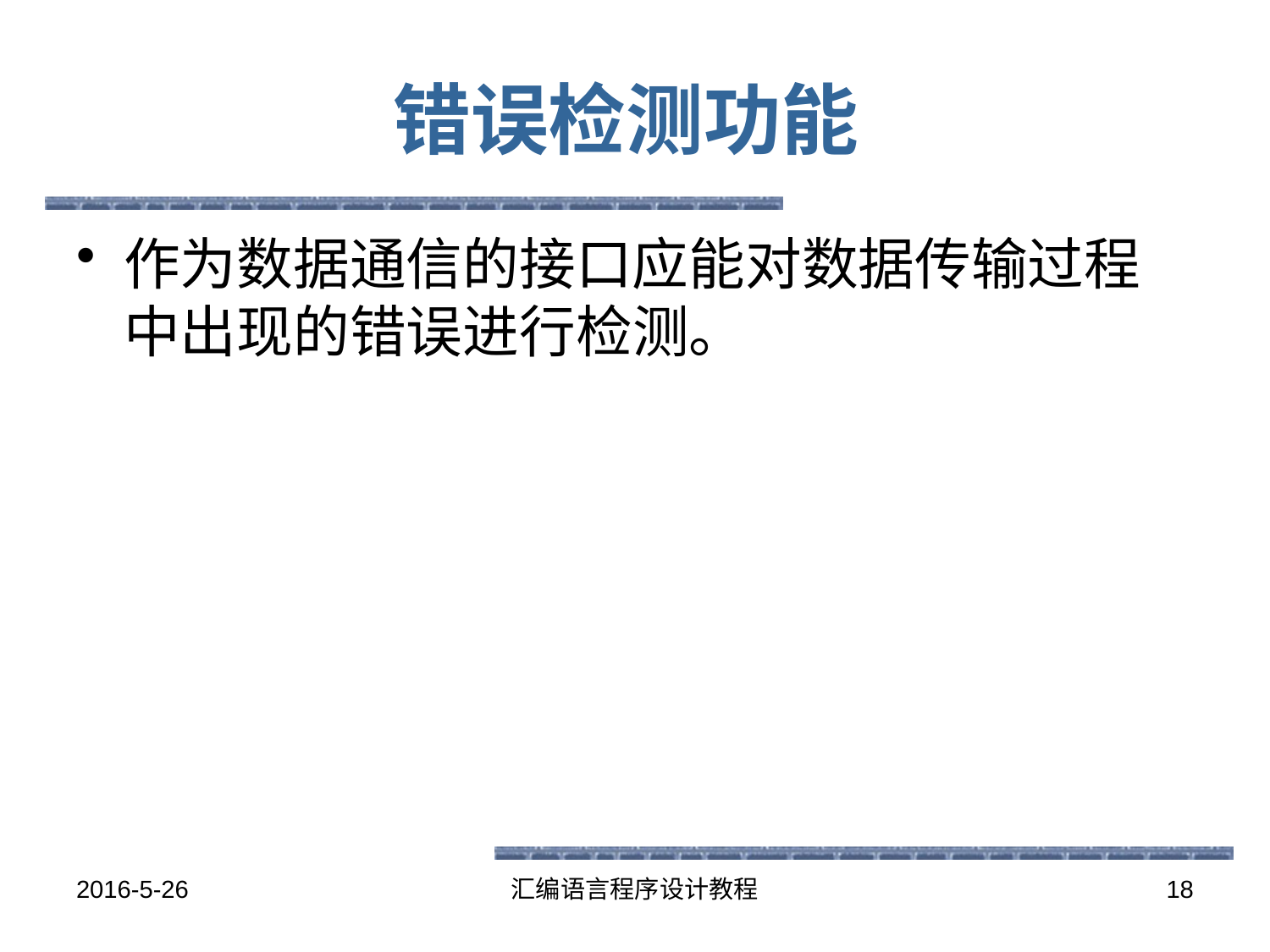

# 错误检测功能
作为数据通信的接口应能对数据传输过程中出现的错误进行检测。
2016-5-26
汇编语言程序设计教程
18